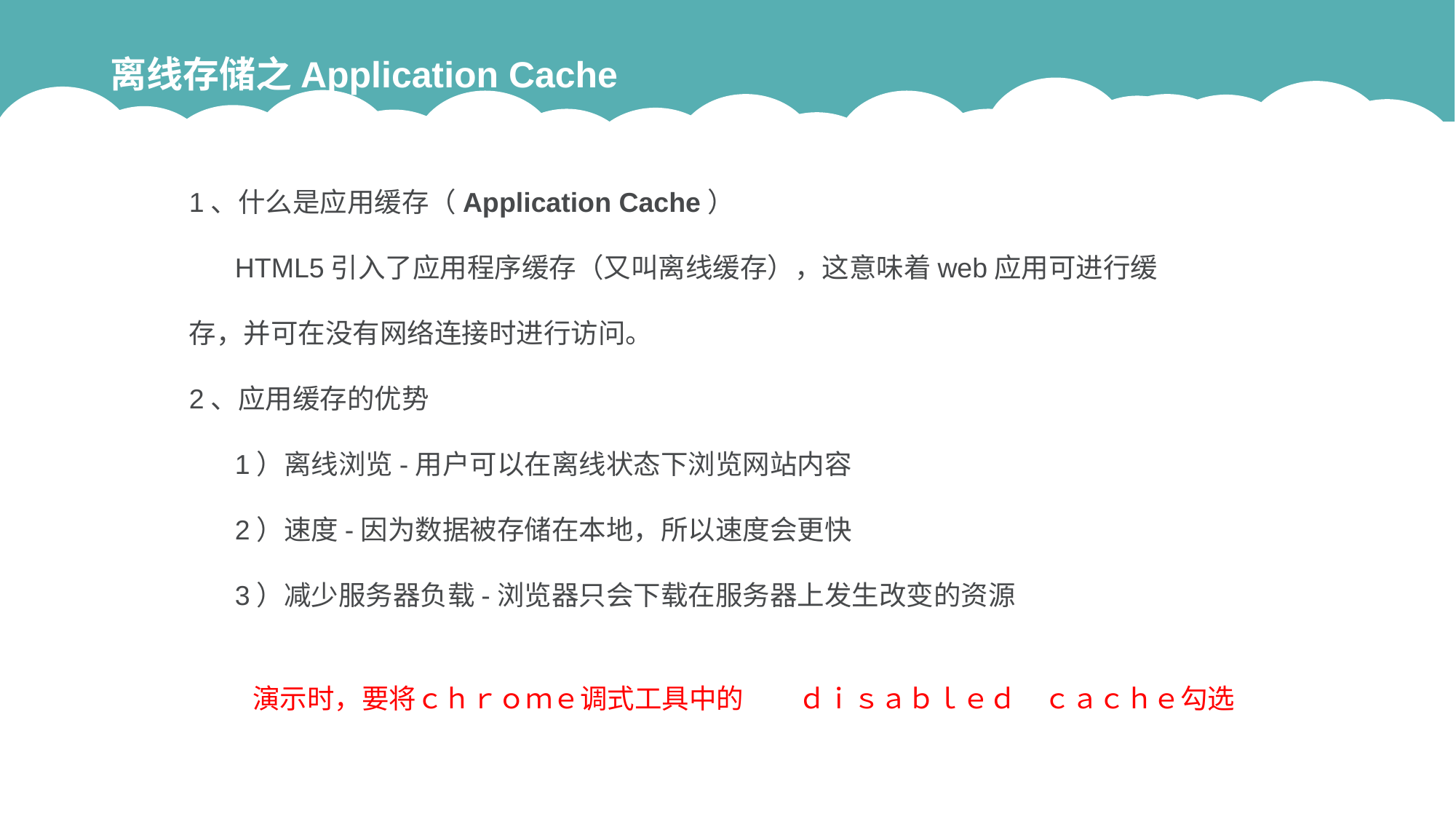

离线存储之Application Cache
1、什么是应用缓存（Application Cache）
      HTML5引入了应用程序缓存（又叫离线缓存），这意味着web应用可进行缓存，并可在没有网络连接时进行访问。
2、应用缓存的优势
      1）离线浏览-用户可以在离线状态下浏览网站内容
      2）速度-因为数据被存储在本地，所以速度会更快
      3）减少服务器负载-浏览器只会下载在服务器上发生改变的资源
演示时，要将ｃｈｒｏｍｅ调式工具中的　　ｄｉｓａｂｌｅｄ　ｃａｃｈｅ勾选